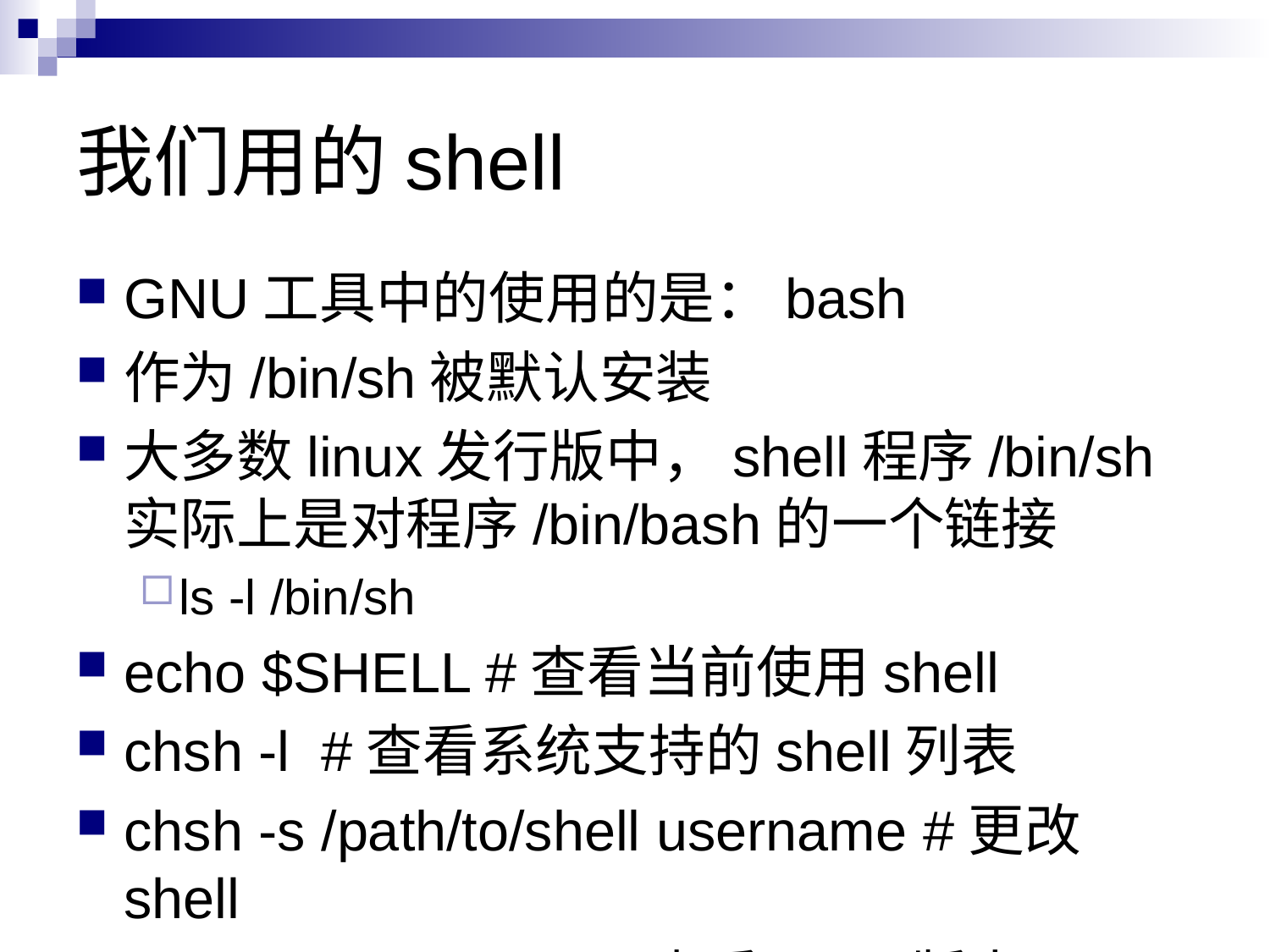

# 我们用的shell
GNU工具中的使用的是：bash
作为/bin/sh被默认安装
大多数linux发行版中，shell程序/bin/sh实际上是对程序/bin/bash的一个链接
ls -l /bin/sh
echo $SHELL #查看当前使用shell
chsh -l  #查看系统支持的shell列表
chsh -s /path/to/shell username #更改shell
/bin/bash --version #查看bash版本